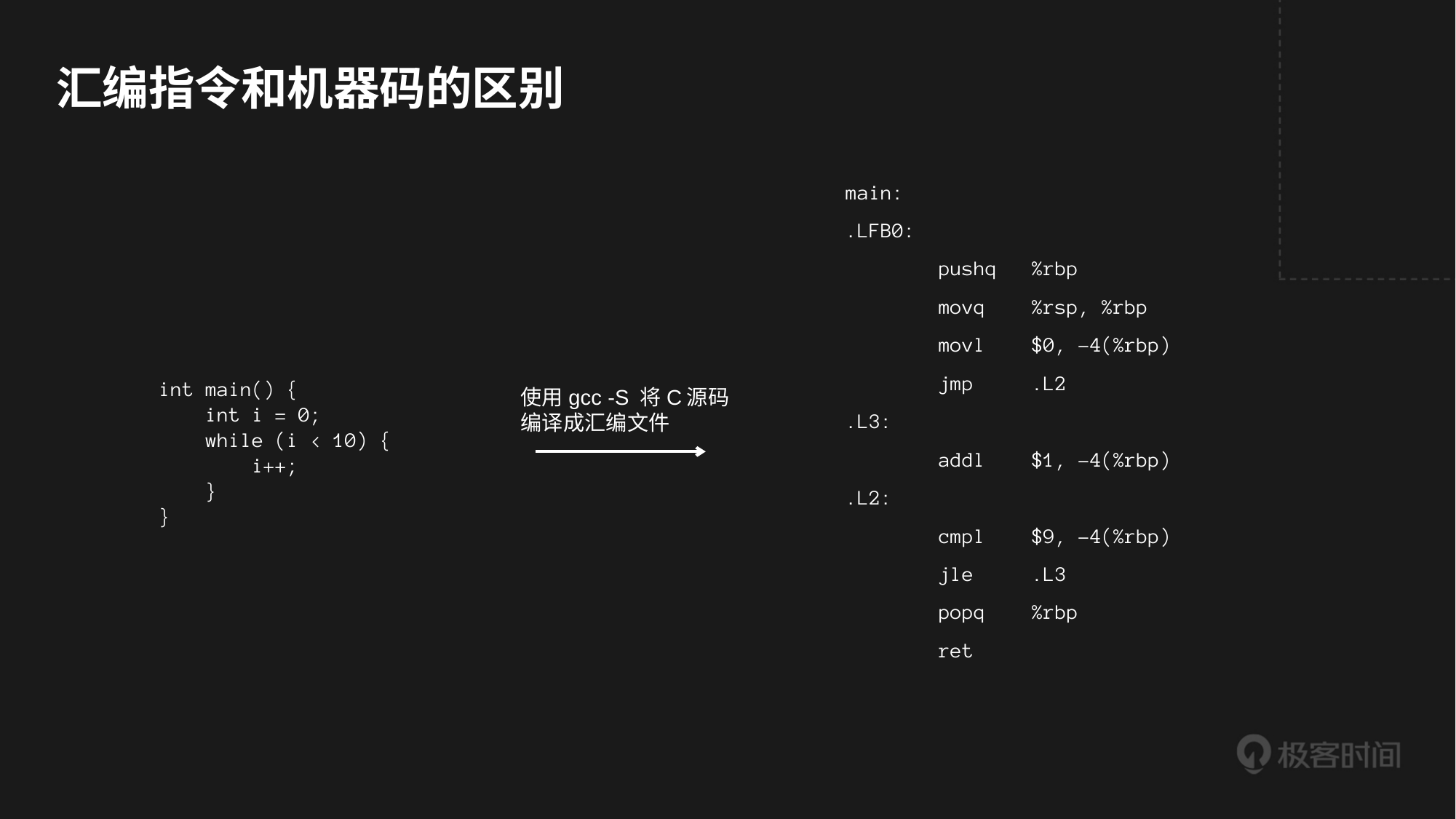

汇编指令和机器码的区别
main:
.LFB0:
        pushq   %rbp
        movq    %rsp, %rbp
        movl    $0, -4(%rbp)
        jmp     .L2
.L3:
        addl    $1, -4(%rbp)
.L2:
        cmpl    $9, -4(%rbp)
        jle     .L3
        popq    %rbp
        ret
int main() {
    int i = 0;
    while (i < 10) {
        i++;
    }
}
使用gcc -S 将C源码
编译成汇编文件